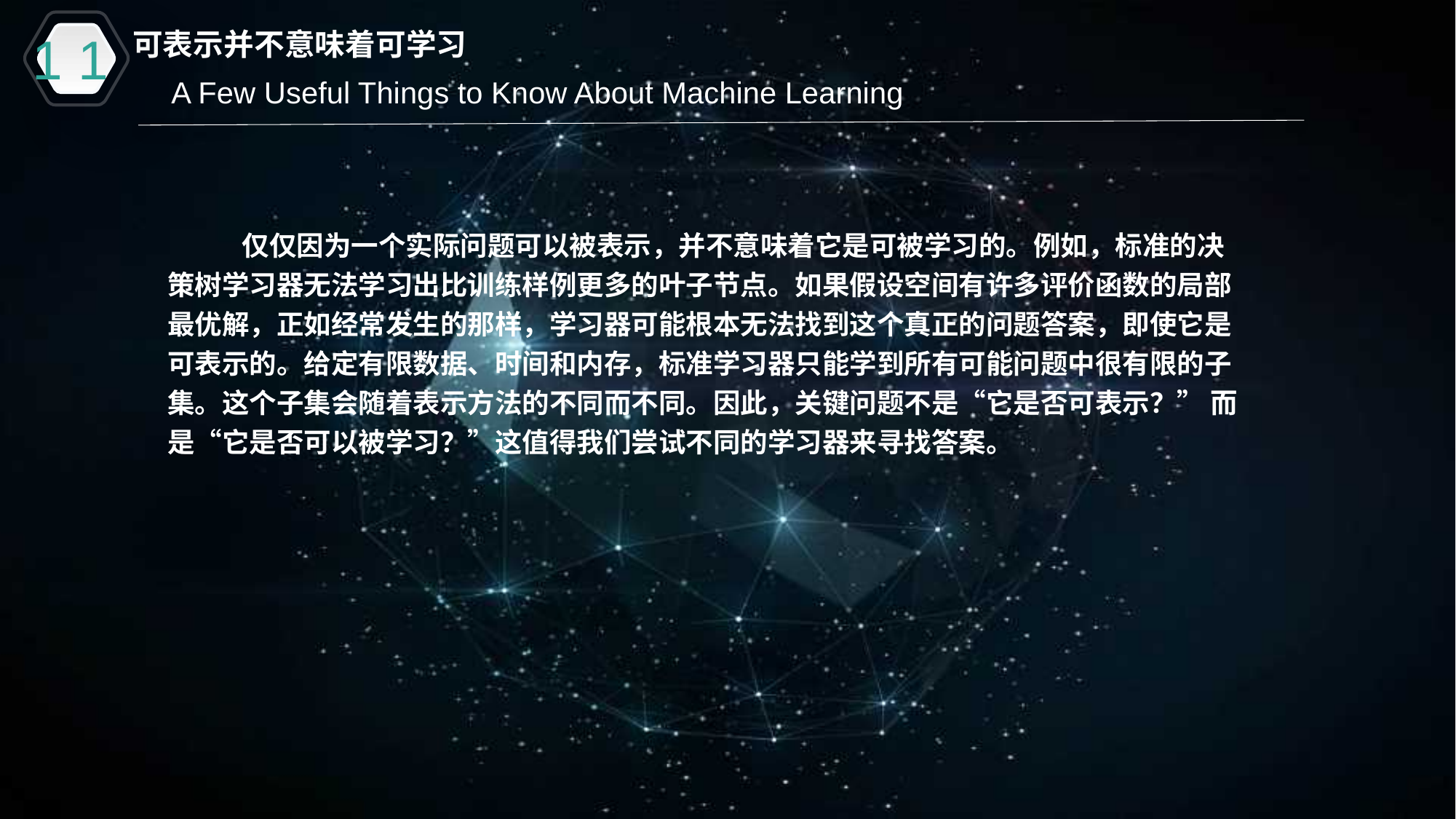

1 1
可表示并不意味着可学习
A Few Useful Things to Know About Machine Learning
           仅仅因为一个实际问题可以被表示，并不意味着它是可被学习的。例如，标准的决策树学习器无法学习出比训练样例更多的叶子节点。如果假设空间有许多评价函数的局部最优解，正如经常发生的那样，学习器可能根本无法找到这个真正的问题答案，即使它是可表示的。给定有限数据、时间和内存，标准学习器只能学到所有可能问题中很有限的子集。这个子集会随着表示方法的不同而不同。因此，关键问题不是“它是否可表示？” 而是“它是否可以被学习？”这值得我们尝试不同的学习器来寻找答案。